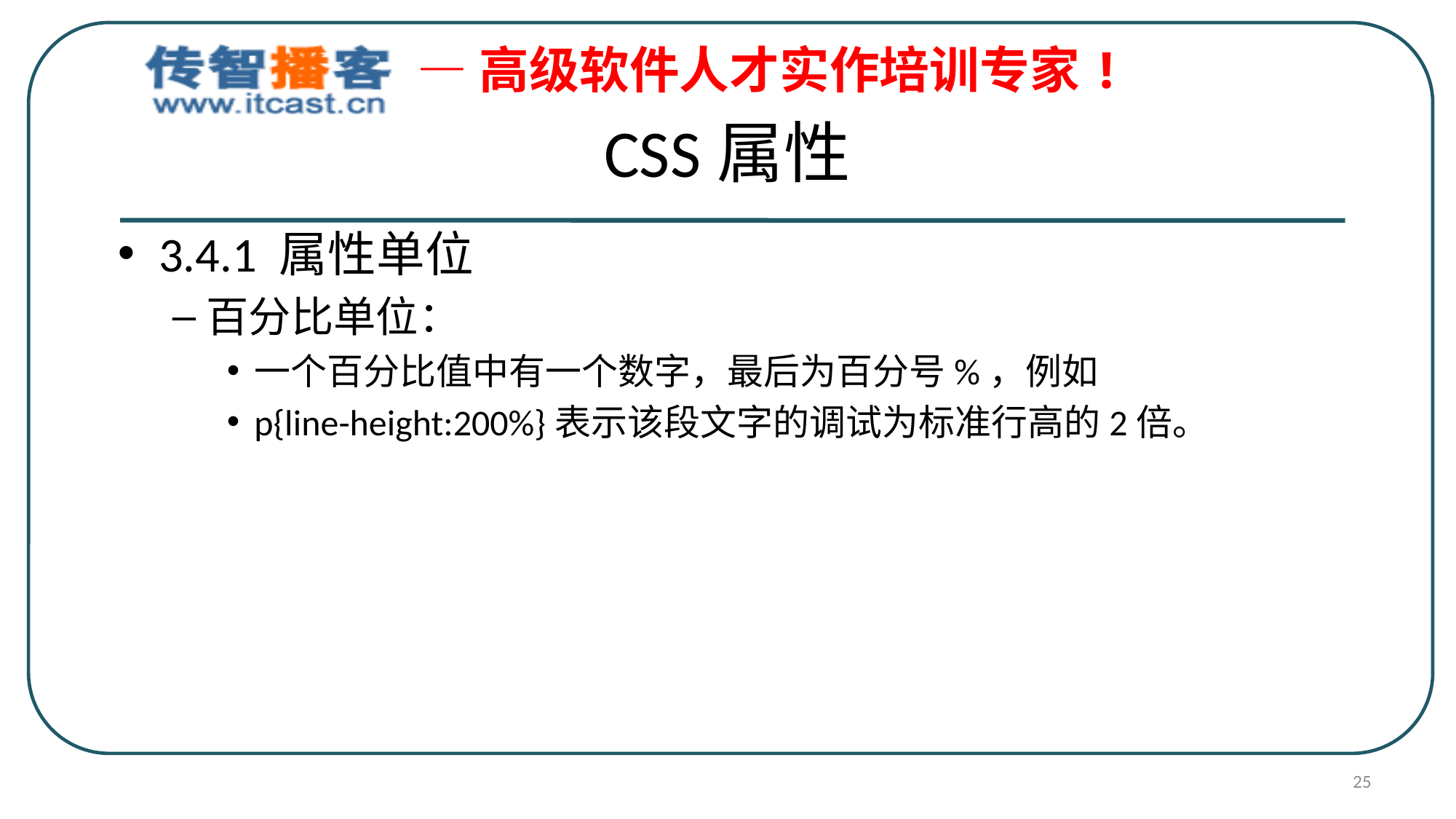

CSS属性
3.4.1 属性单位
百分比单位：
一个百分比值中有一个数字，最后为百分号%，例如
p{line-height:200%}表示该段文字的调试为标准行高的2倍。
25